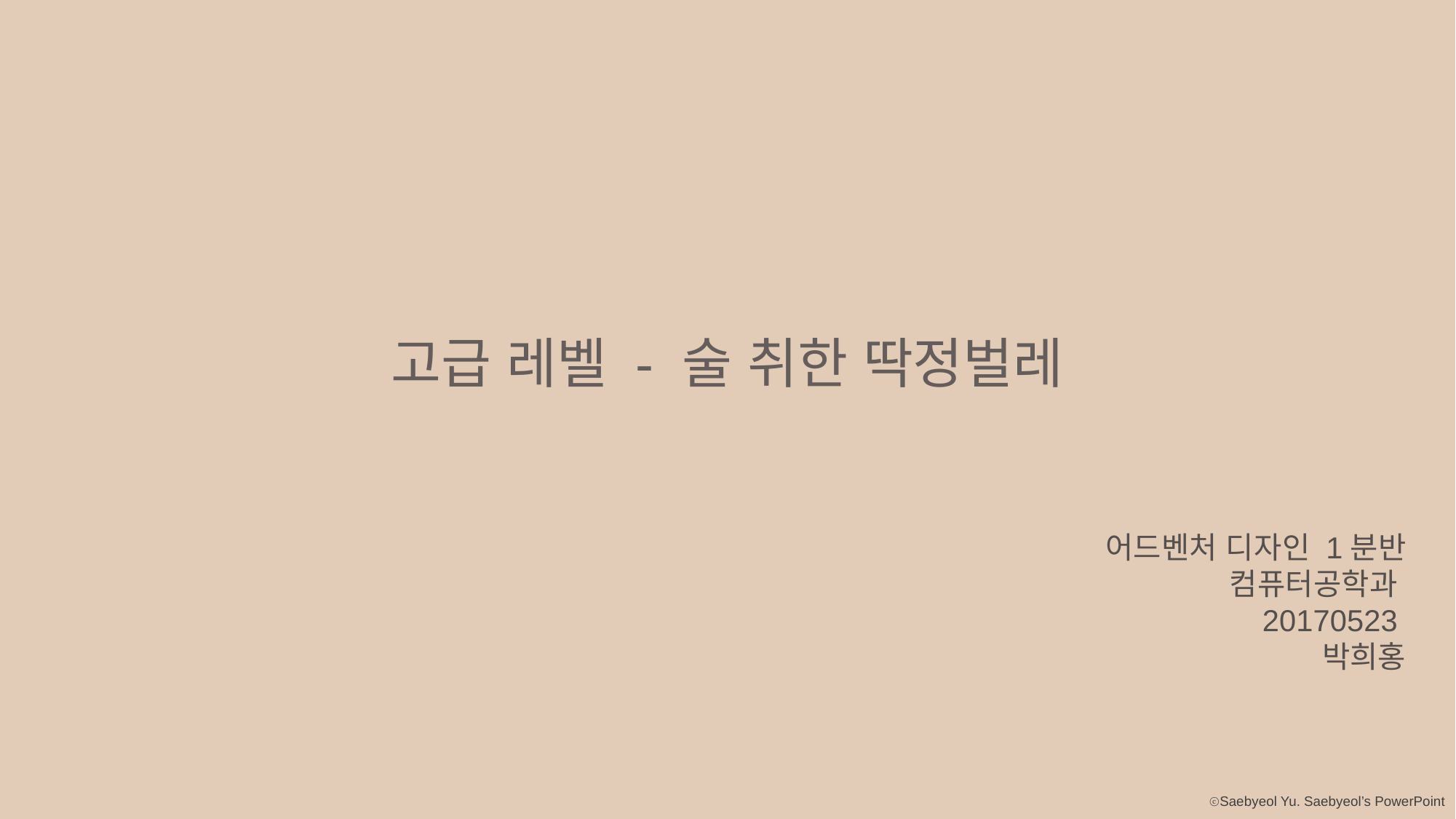

고급 레벨 - 술 취한 딱정벌레
어드벤처 디자인 1분반
컴퓨터공학과
20170523
박희홍